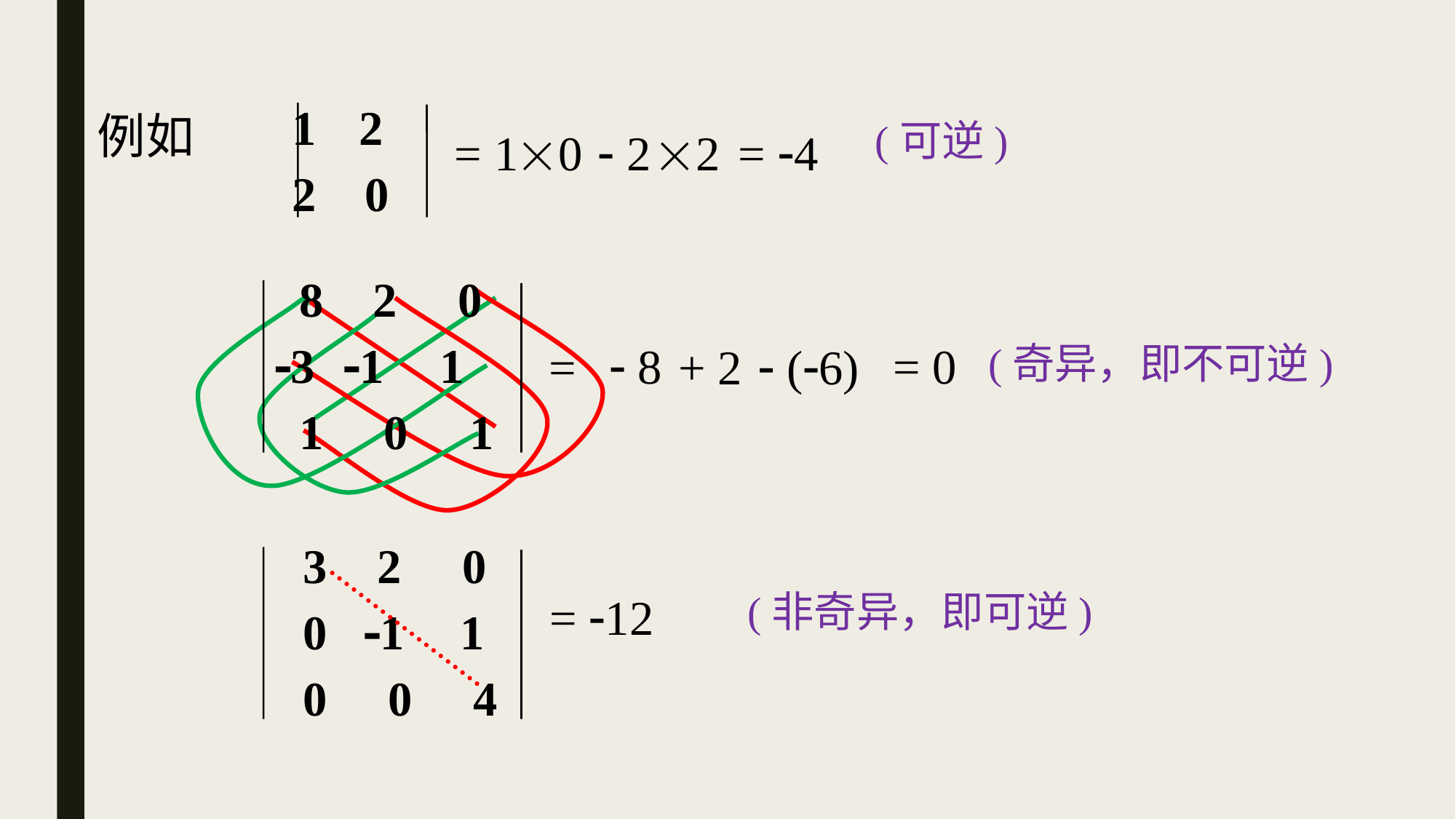

1      2
2    0

例如
(可逆)
= 1
×
0
−
2
×
2
= −4
  8       2     0
−3    −1     1
  1     0     1

− 8
= 0
=
+ 2
− (−6)
(奇异，即不可逆)
  3       2     0
  0   −1     1
  0     0     4

(非奇异，即可逆)
= −12